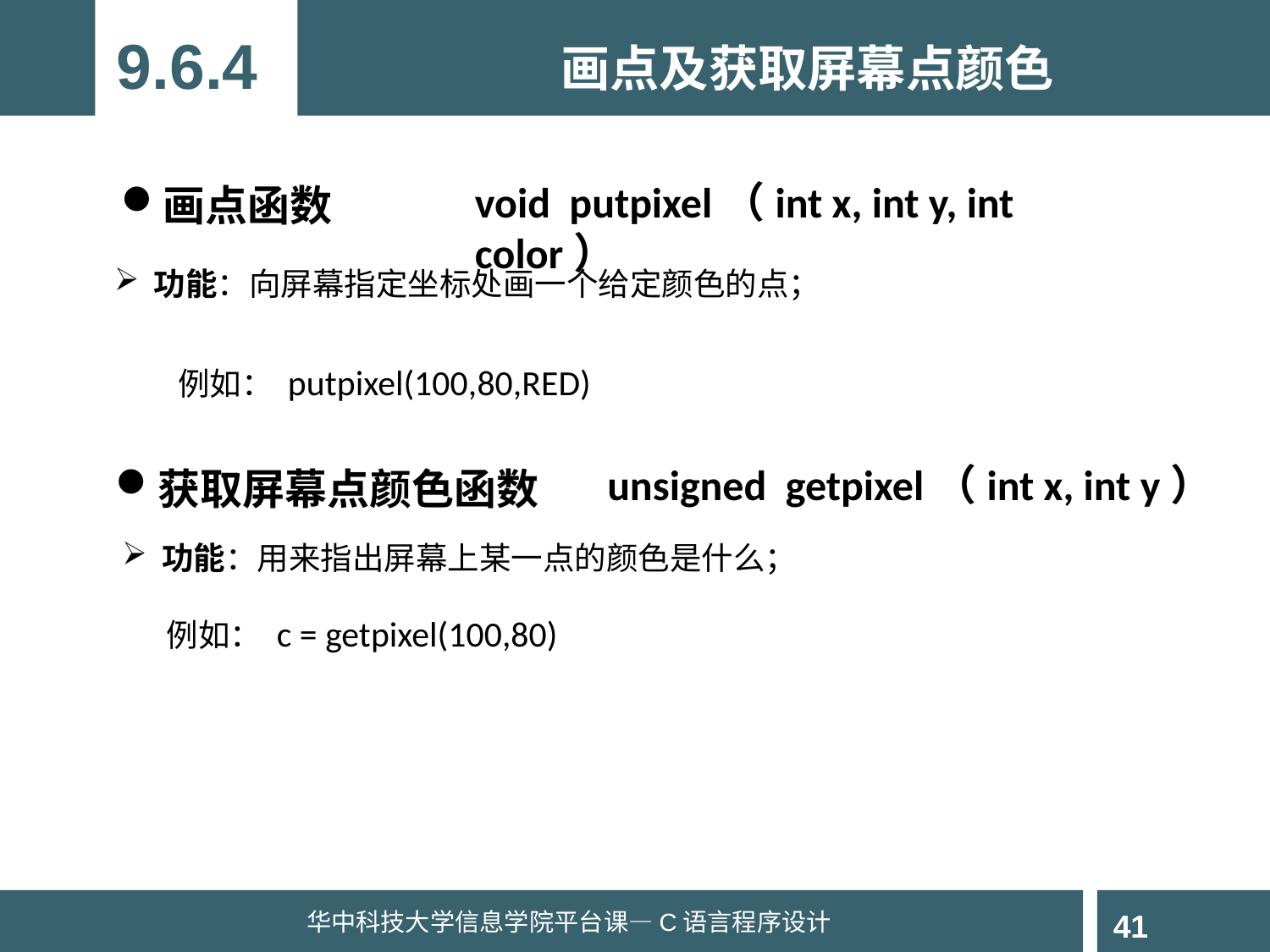

9.6.4
画点及获取屏幕点颜色
void  putpixel（int x, int y, int color）
画点函数
功能：向屏幕指定坐标处画一个给定颜色的点；
例如： putpixel(100,80,RED)
unsigned  getpixel（int x, int y）
获取屏幕点颜色函数
功能：用来指出屏幕上某一点的颜色是什么；
例如： c = getpixel(100,80)